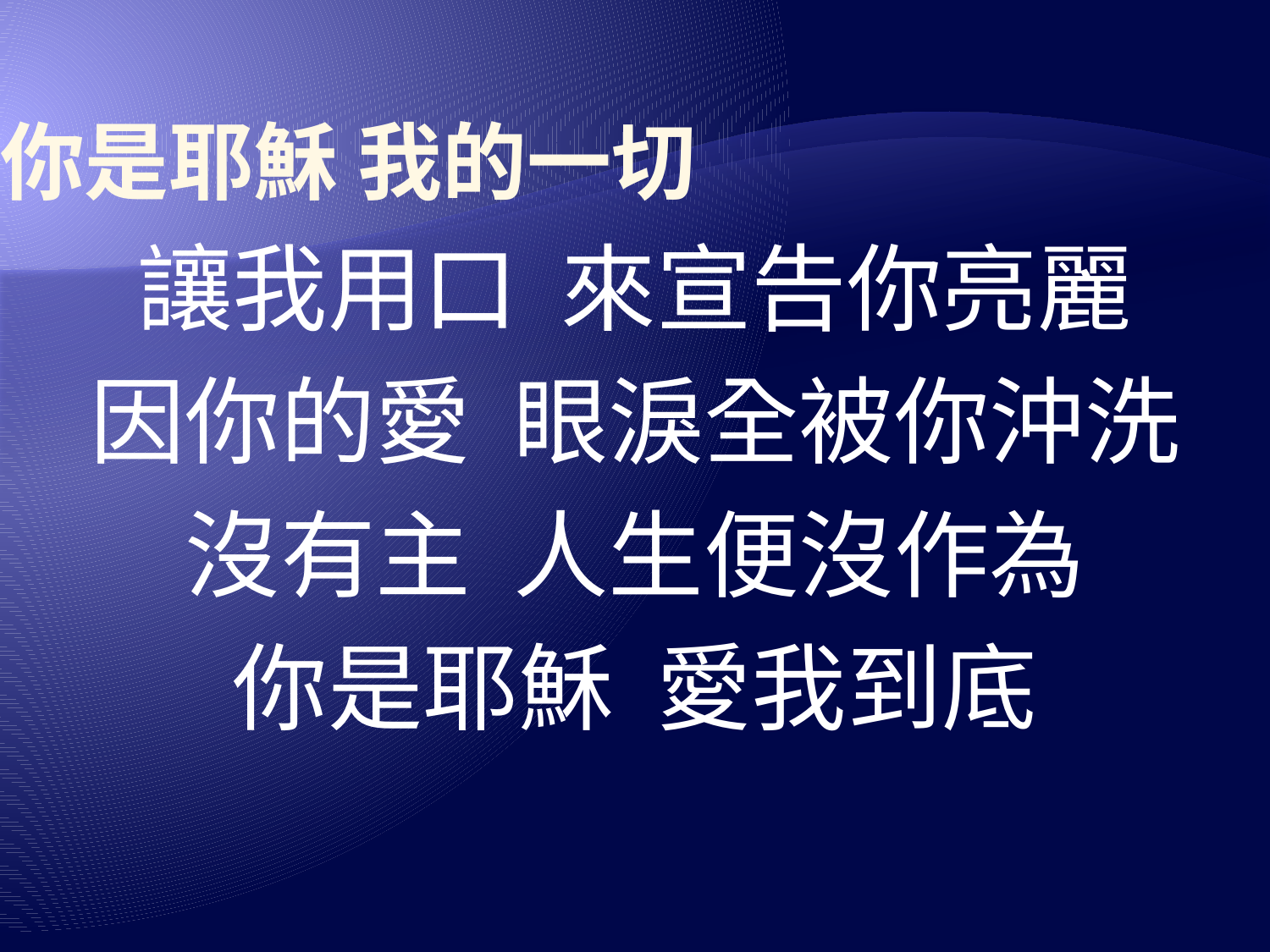

# 你是耶穌 我的一切
讓我用口  來宣告你亮麗
因你的愛  眼淚全被你沖洗
沒有主  人生便沒作為
你是耶穌  愛我到底